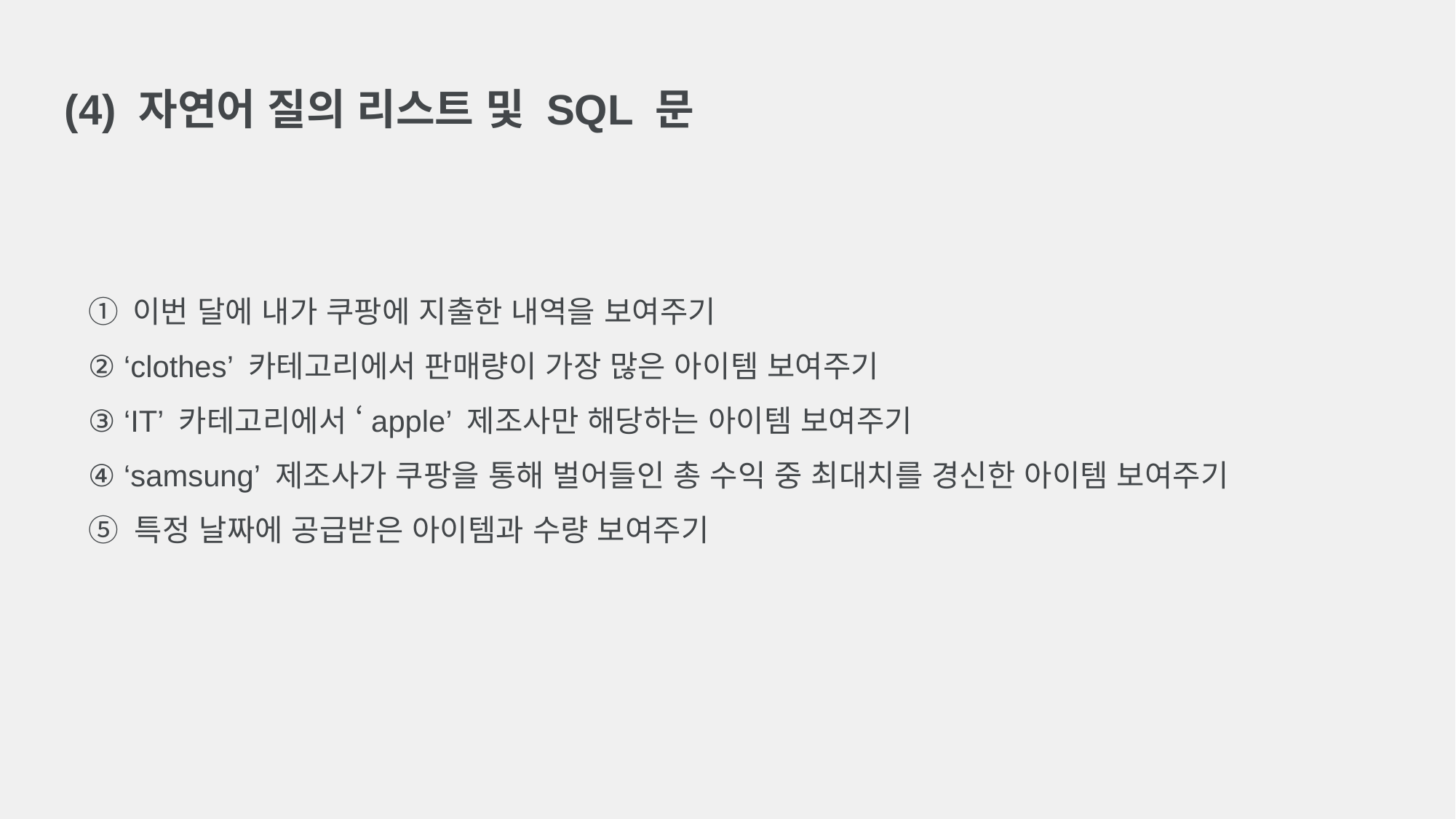

(4) 자연어 질의 리스트 및 SQL 문
① 이번 달에 내가 쿠팡에 지출한 내역을 보여주기
② ‘clothes’ 카테고리에서 판매량이 가장 많은 아이템 보여주기
③ ‘IT’ 카테고리에서 ‘apple’ 제조사만 해당하는 아이템 보여주기
④ ‘samsung’ 제조사가 쿠팡을 통해 벌어들인 총 수익 중 최대치를 경신한 아이템 보여주기
⑤ 특정 날짜에 공급받은 아이템과 수량 보여주기